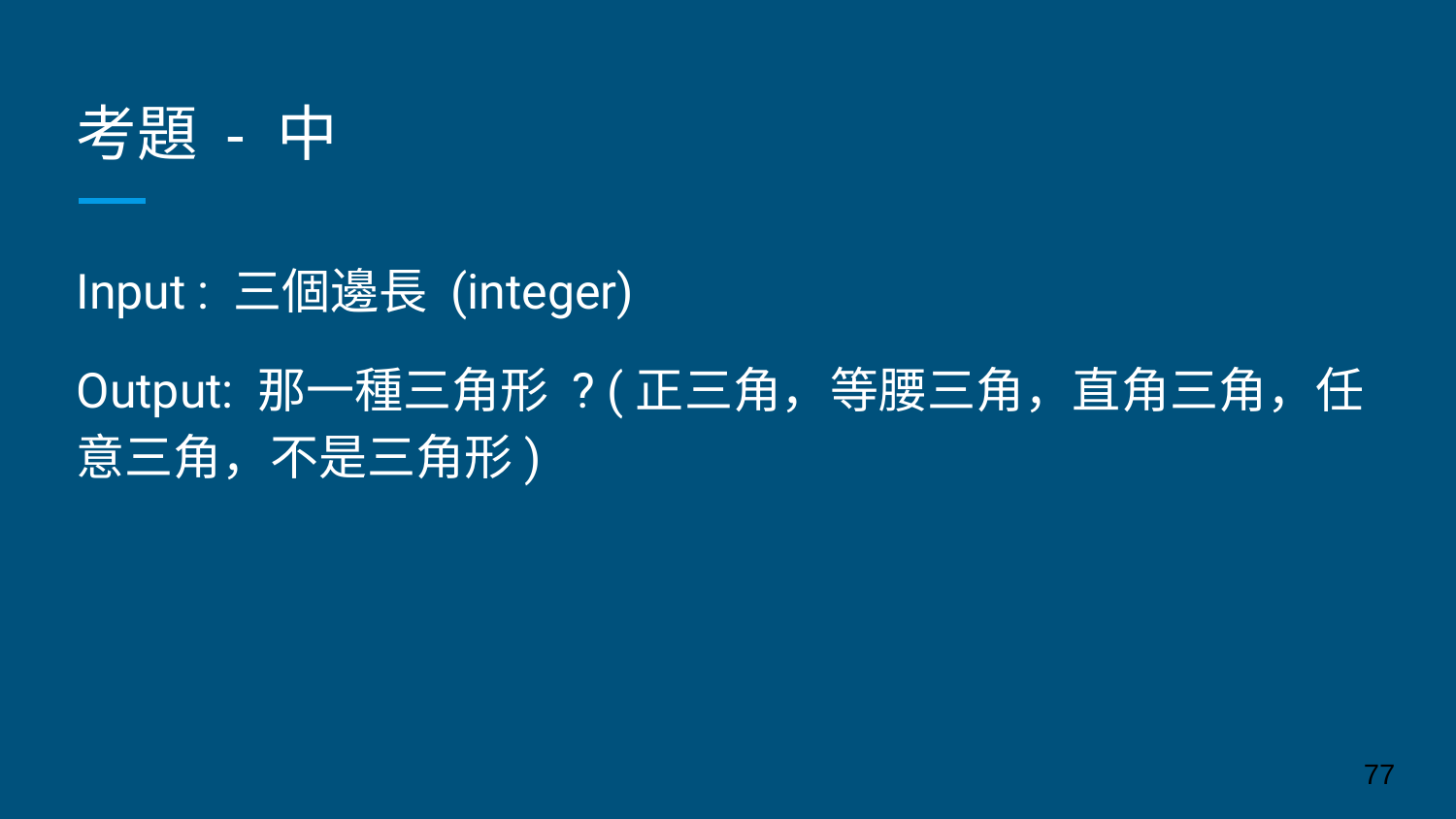

# 考題 - 中
Input : 三個邊長 (integer)
Output: 那一種三角形 ? (正三角，等腰三角，直角三角，任意三角，不是三角形)
77